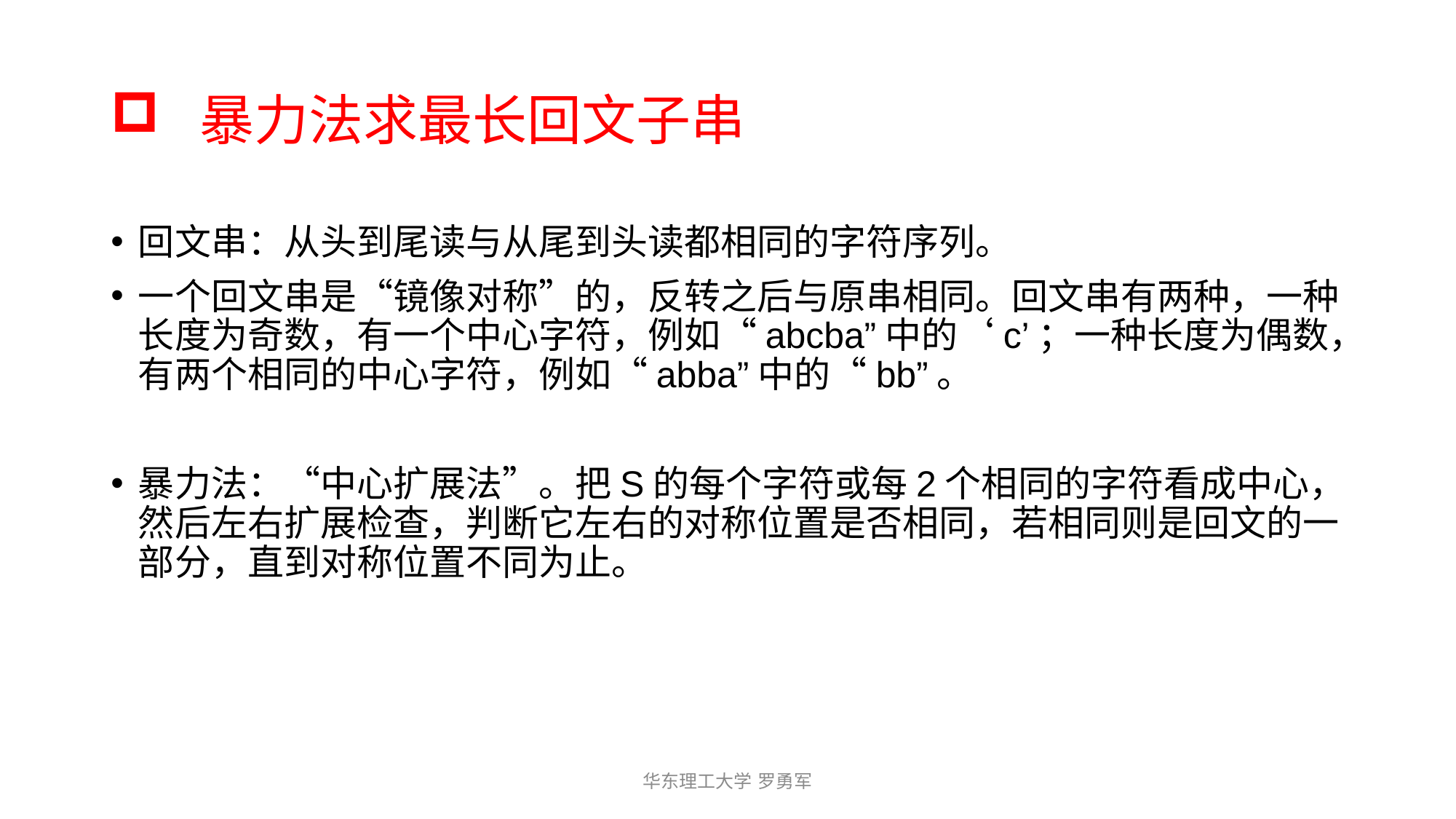

# 暴力法求最长回文子串
回文串：从头到尾读与从尾到头读都相同的字符序列。
一个回文串是“镜像对称”的，反转之后与原串相同。回文串有两种，一种长度为奇数，有一个中心字符，例如“abcba”中的‘c’；一种长度为偶数，有两个相同的中心字符，例如“abba”中的“bb”。

暴力法：“中心扩展法”。把S的每个字符或每2个相同的字符看成中心，然后左右扩展检查，判断它左右的对称位置是否相同，若相同则是回文的一部分，直到对称位置不同为止。

华东理工大学 罗勇军